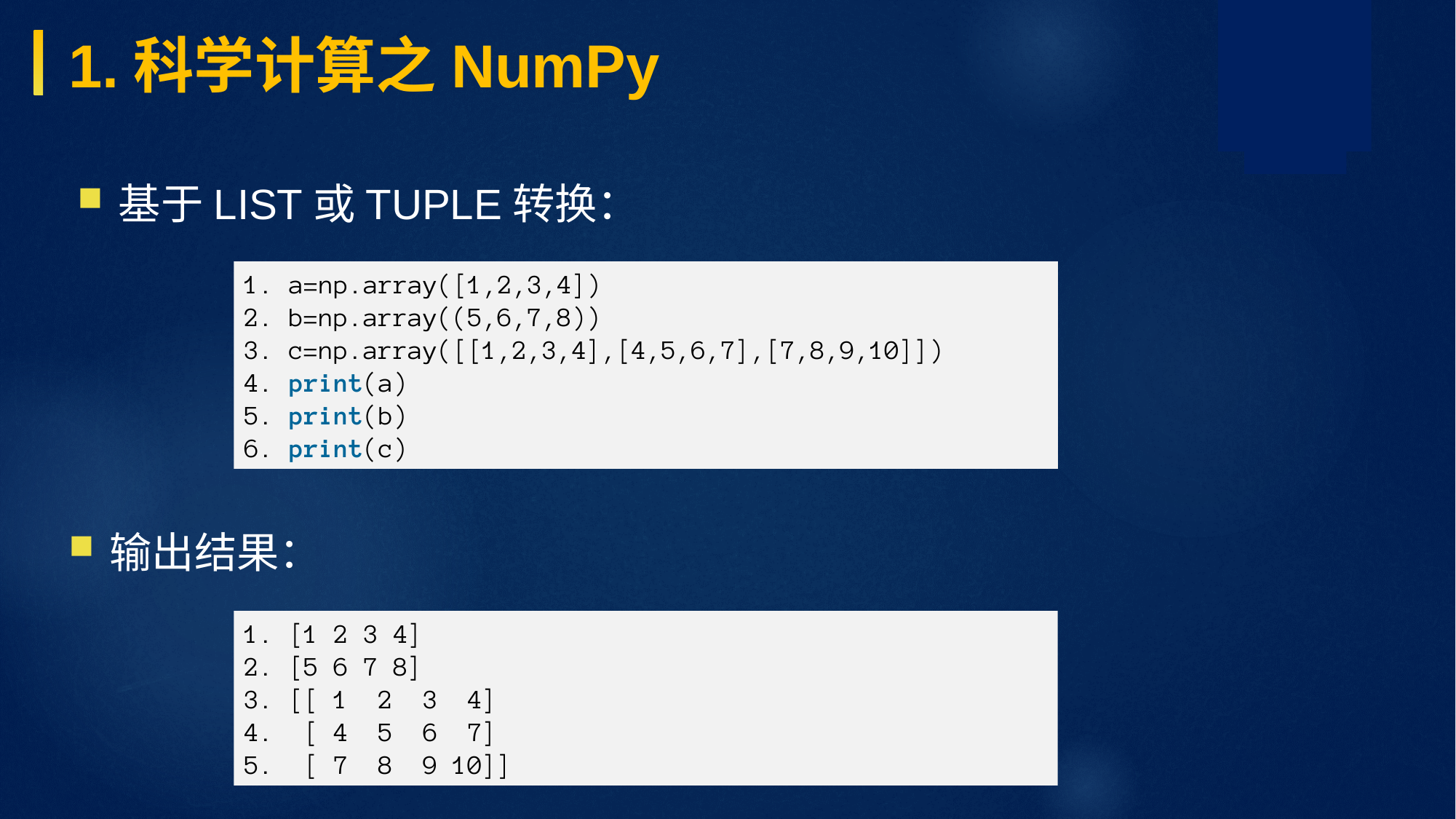

1.科学计算之NumPy
基于list或tuple转换：

1. a=np.array([1,2,3,4])    2. b=np.array((5,6,7,8))    3. c=np.array([[1,2,3,4],[4,5,6,7],[7,8,9,10]])    4. print(a)    5. print(b)    6. print(c)
输出结果：

1. [1 2 3 4]    2. [5 6 7 8]    3. [[ 1  2  3  4]    4.  [ 4  5  6  7]    5.  [ 7  8  9 10]]